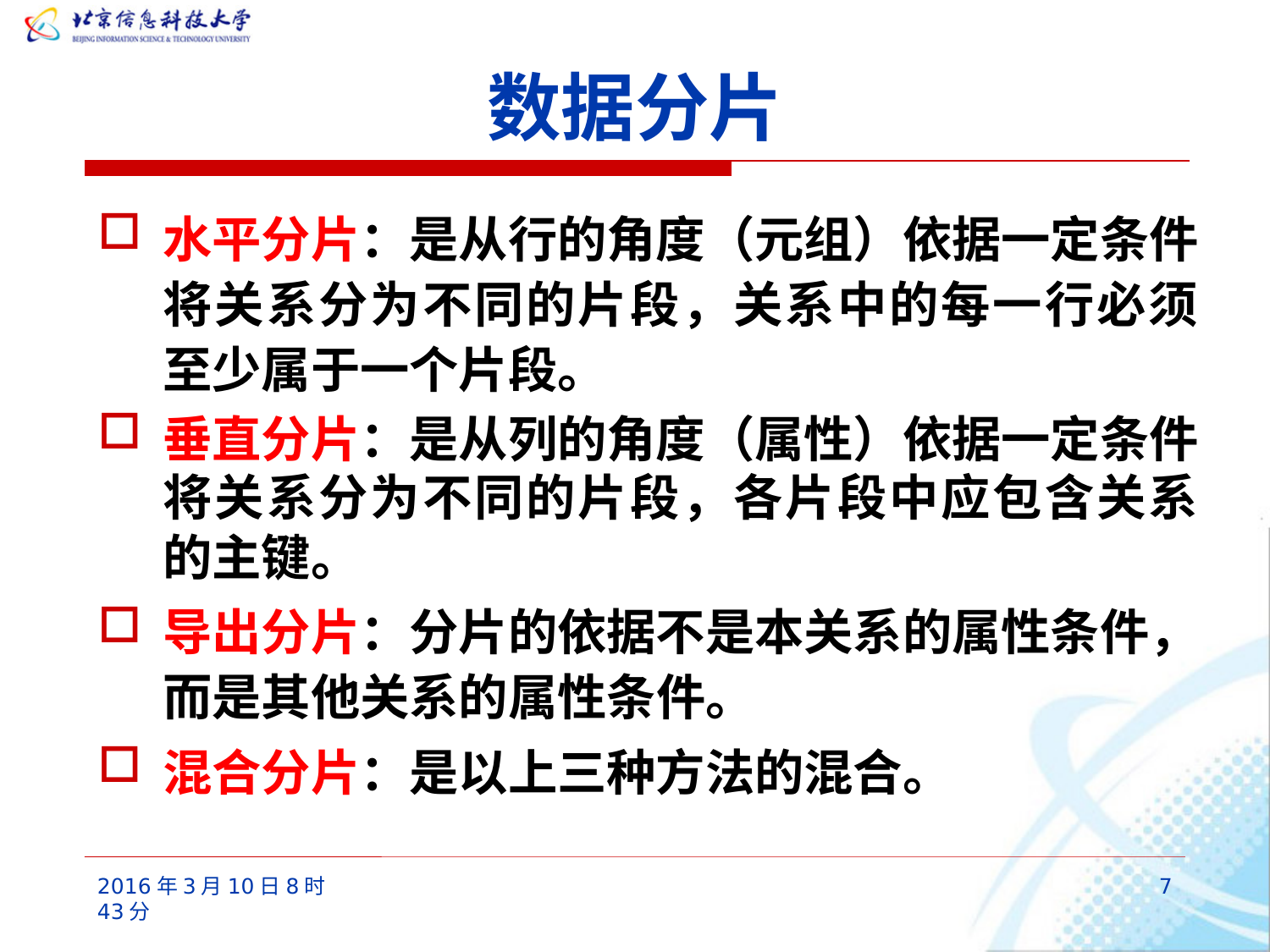

# 数据分片
水平分片：是从行的角度（元组）依据一定条件将关系分为不同的片段，关系中的每一行必须至少属于一个片段。
垂直分片：是从列的角度（属性）依据一定条件将关系分为不同的片段，各片段中应包含关系的主键。
导出分片：分片的依据不是本关系的属性条件，而是其他关系的属性条件。
混合分片：是以上三种方法的混合。
2016年3月10日8时43分
7